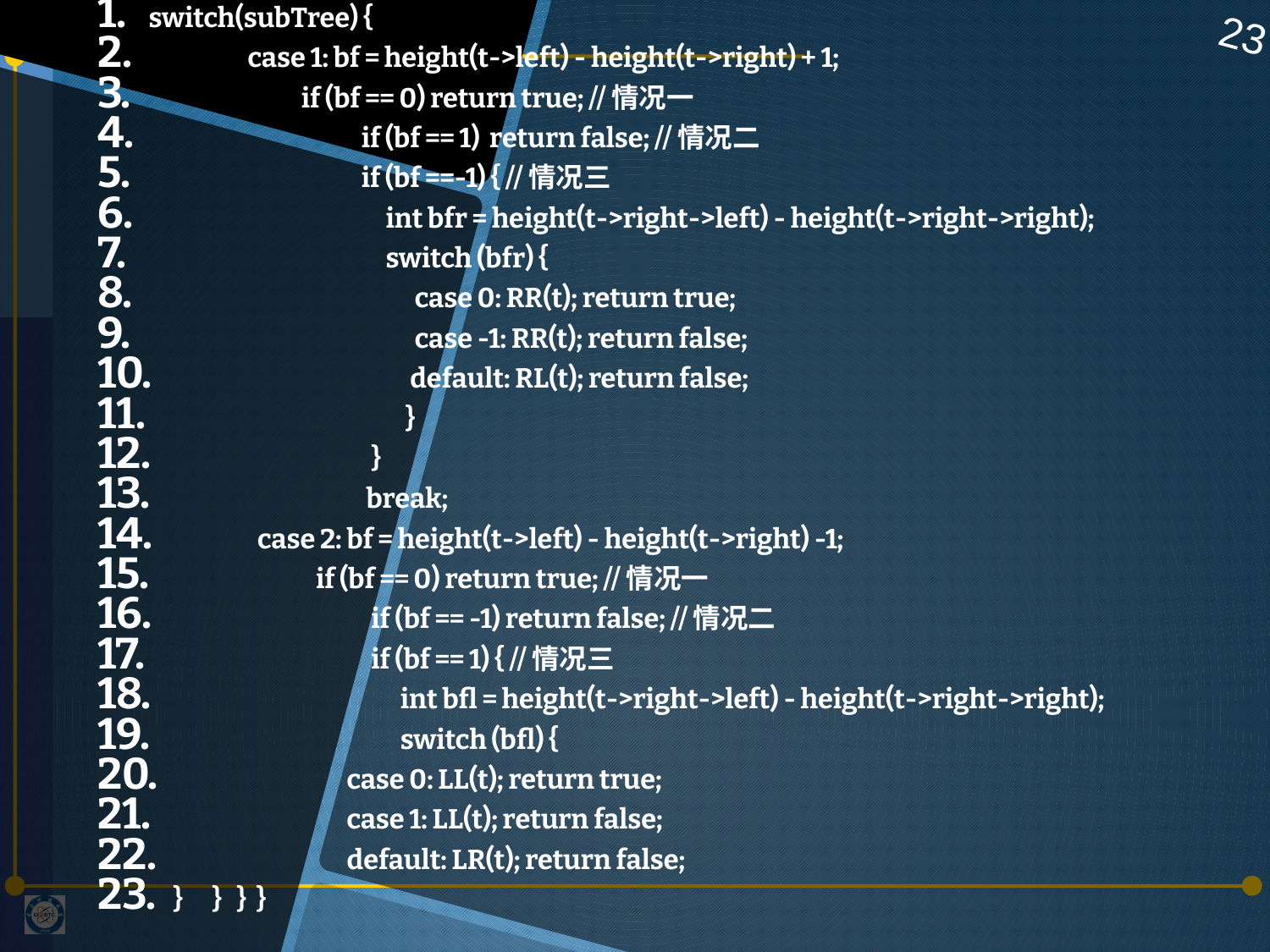

switch(subTree) {
 	case 1: bf = height(t->left) - height(t->right) + 1;
	           if (bf == 0) return true; //情况一
		   if (bf == 1)  return false; //情况二
		   if (bf ==-1) { //情况三
		        int bfr = height(t->right->left) - height(t->right->right);
		        switch (bfr) {
		              case 0: RR(t); return true;
		              case -1: RR(t); return false;
		             default: RL(t); return false;
		            }
		     }
		    break;
	  case 2: bf = height(t->left) - height(t->right) -1;
	              if (bf == 0) return true; //情况一
		     if (bf == -1) return false; //情况二
		     if (bf == 1) { //情况三
		           int bfl = height(t->right->left) - height(t->right->right);
   		           switch (bfl) {
			case 0: LL(t); return true;
			case 1: LL(t); return false;
			default: LR(t); return false;
     }      }   }  }
23